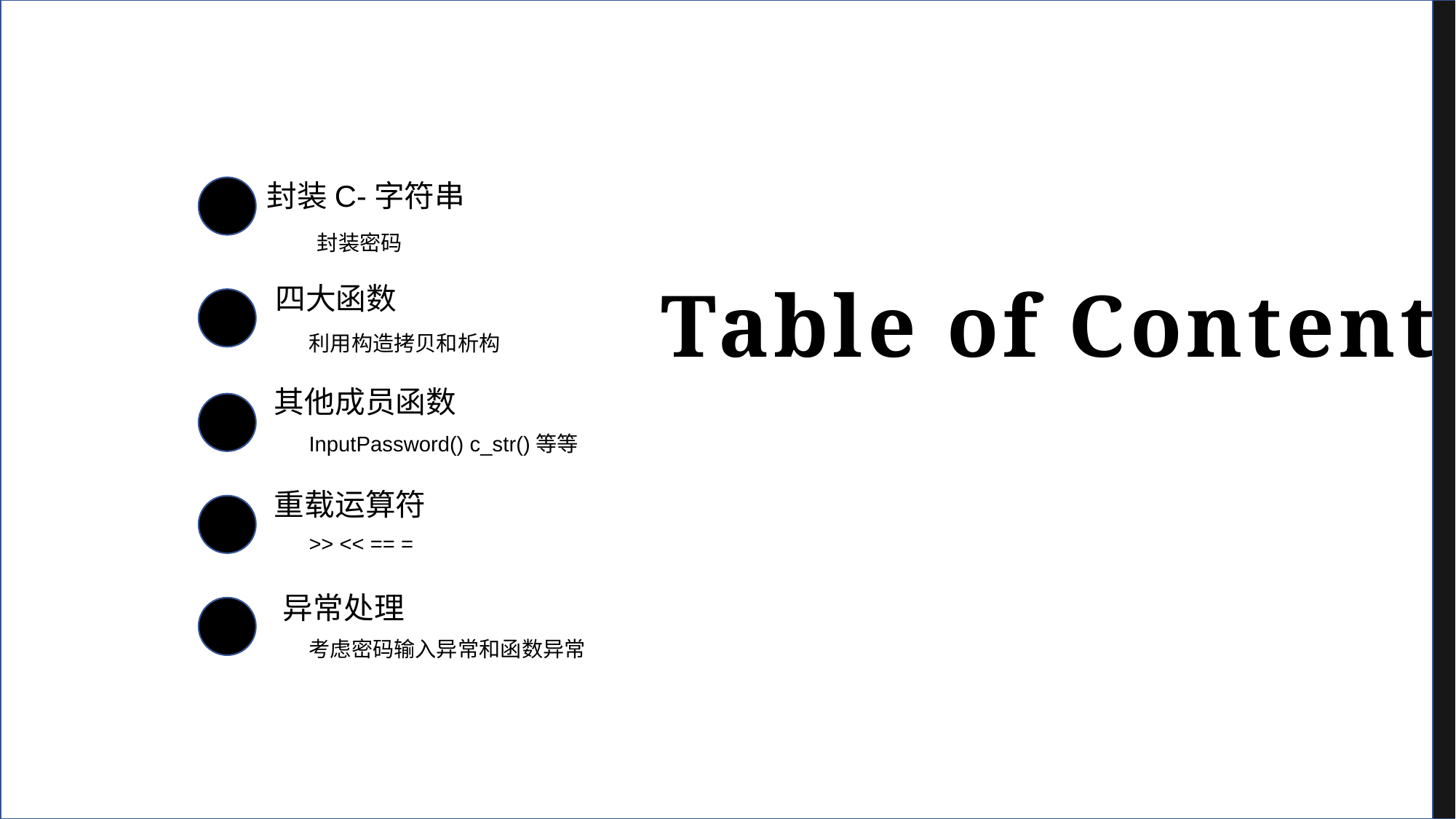

封装C-字符串

封装密码
# Table of Content
四大函数

利用构造拷贝和析构
其他成员函数

InputPassword() c_str()等等
重载运算符

>> << == =
异常处理

考虑密码输入异常和函数异常